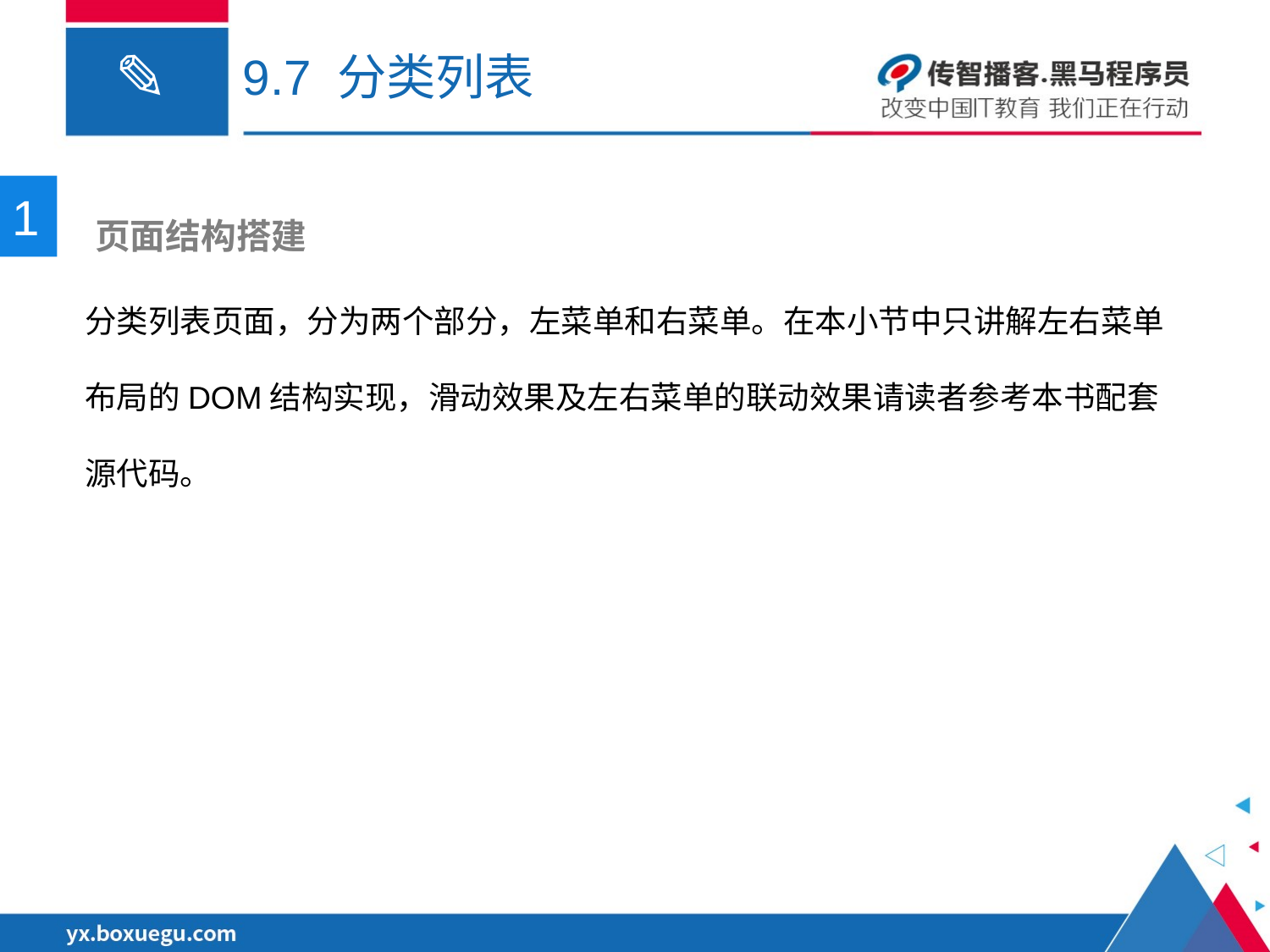

# 9.7 分类列表

1
  页面结构搭建
分类列表页面，分为两个部分，左菜单和右菜单。在本小节中只讲解左右菜单布局的DOM结构实现，滑动效果及左右菜单的联动效果请读者参考本书配套源代码。